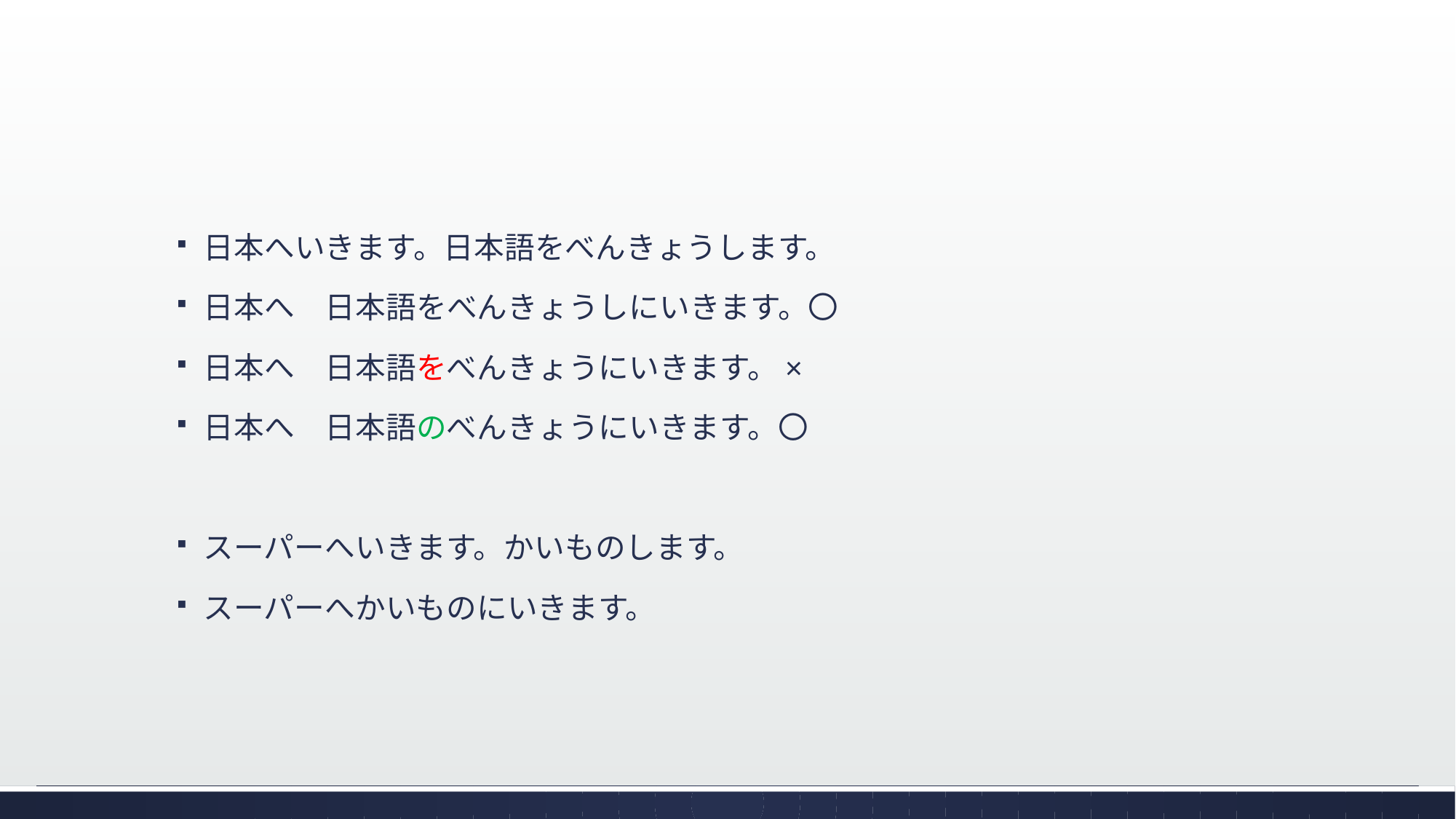

#
日本へいきます。日本語をべんきょうします。
日本へ　日本語をべんきょうしにいきます。〇
日本へ　日本語をべんきょうにいきます。×
日本へ　日本語のべんきょうにいきます。〇

スーパーへいきます。かいものします。
スーパーへかいものにいきます。